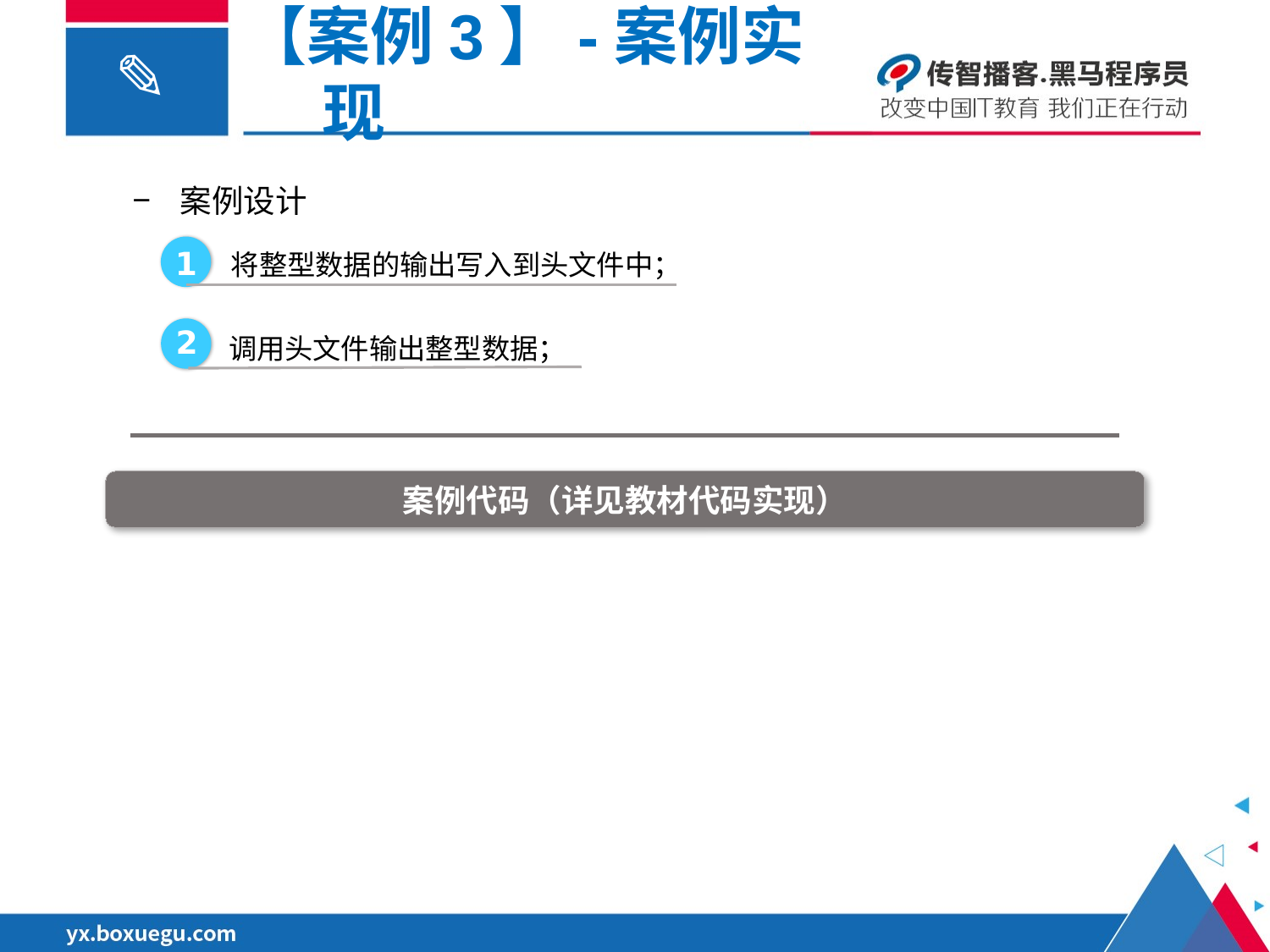

【案例3】-案例实现
案例设计
将整型数据的输出写入到头文件中；

1
调用头文件输出整型数据；
2

案例代码（详见教材代码实现）